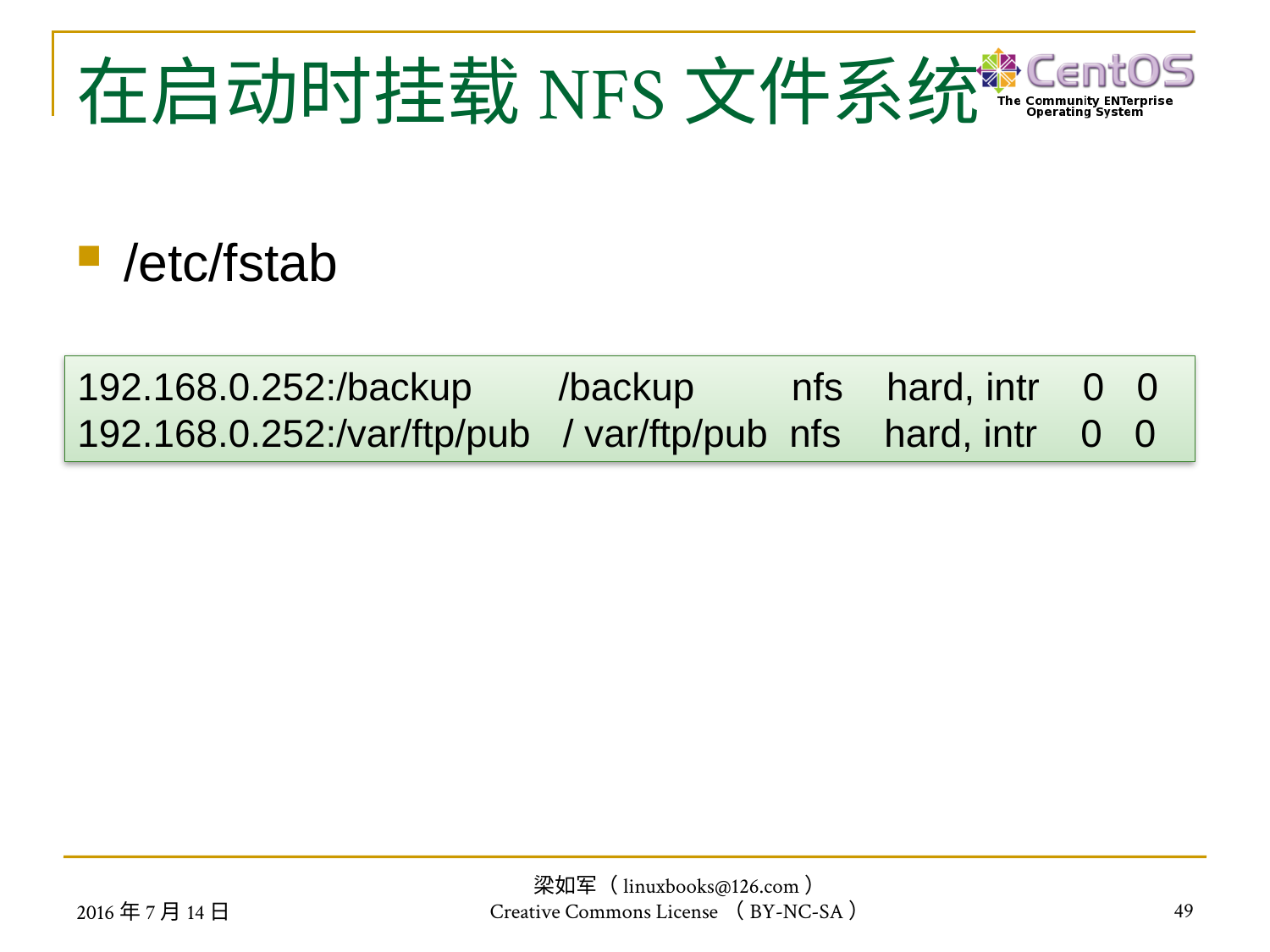

# 在启动时挂载NFS文件系统
/etc/fstab
192.168.0.252:/backup        /backup         nfs    hard, intr    0   0
192.168.0.252:/var/ftp/pub   / var/ftp/pub  nfs    hard, intr    0   0
梁如军（linuxbooks@126.com）
Creative Commons License（BY-NC-SA）
2016年7月14日
49